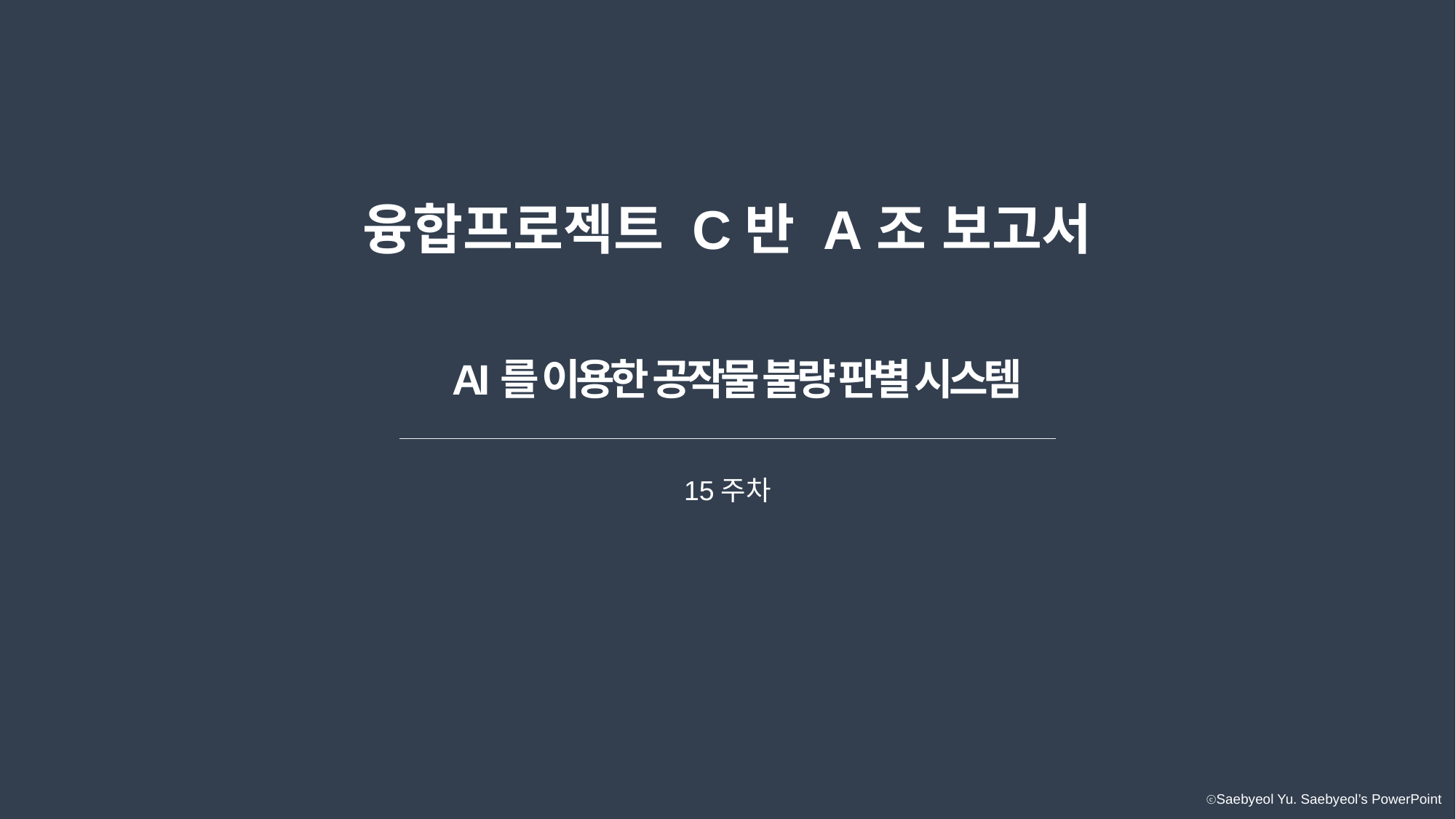

융합프로젝트 C반 A조 보고서
AI를 이용한 공작물 불량 판별 시스템
15주차